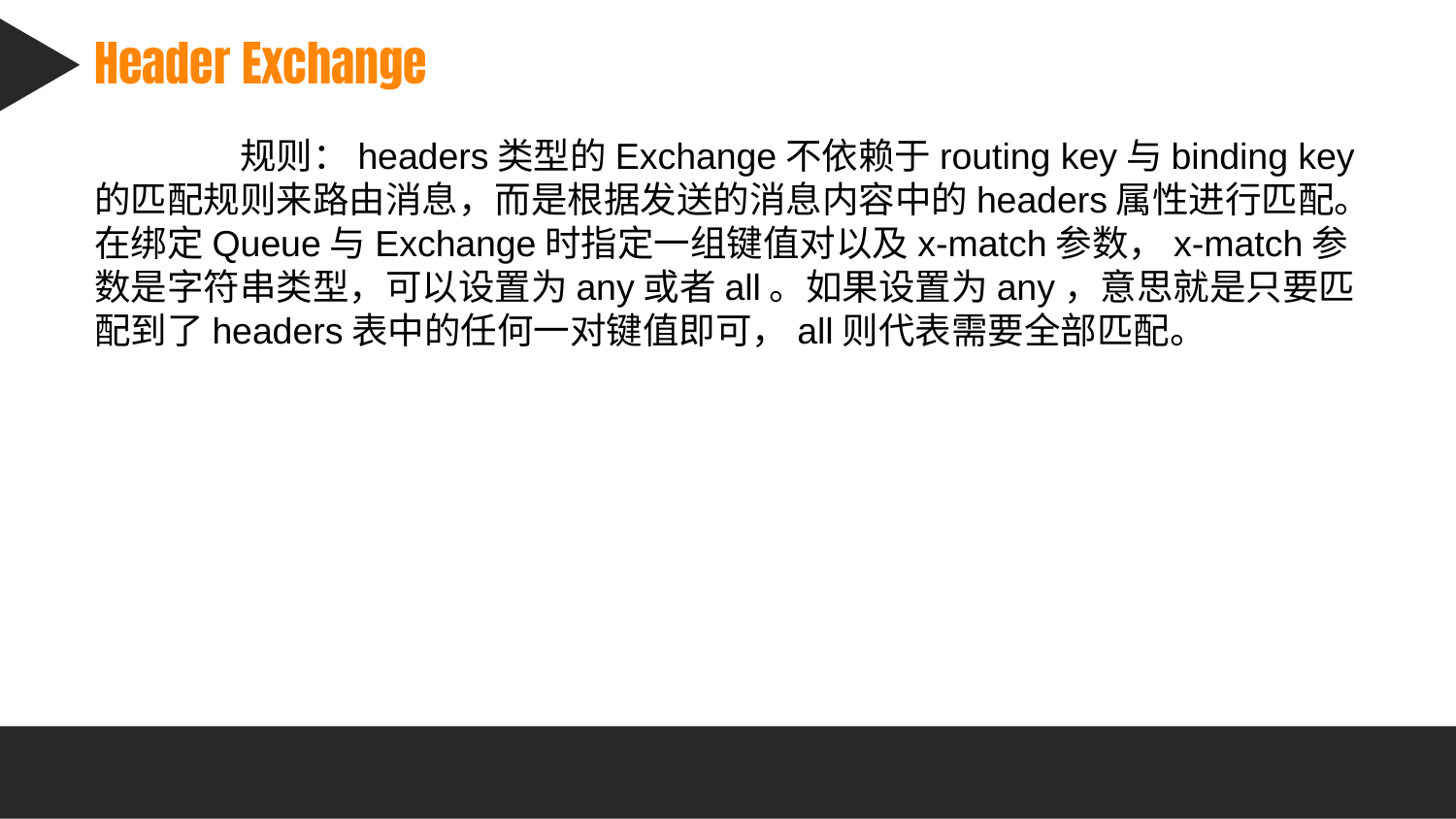

Header Exchange
	规则：headers类型的Exchange不依赖于routing key与binding key的匹配规则来路由消息，而是根据发送的消息内容中的headers属性进行匹配。
在绑定Queue与Exchange时指定一组键值对以及x-match参数，x-match参数是字符串类型，可以设置为any或者all。如果设置为any，意思就是只要匹配到了headers表中的任何一对键值即可，all则代表需要全部匹配。